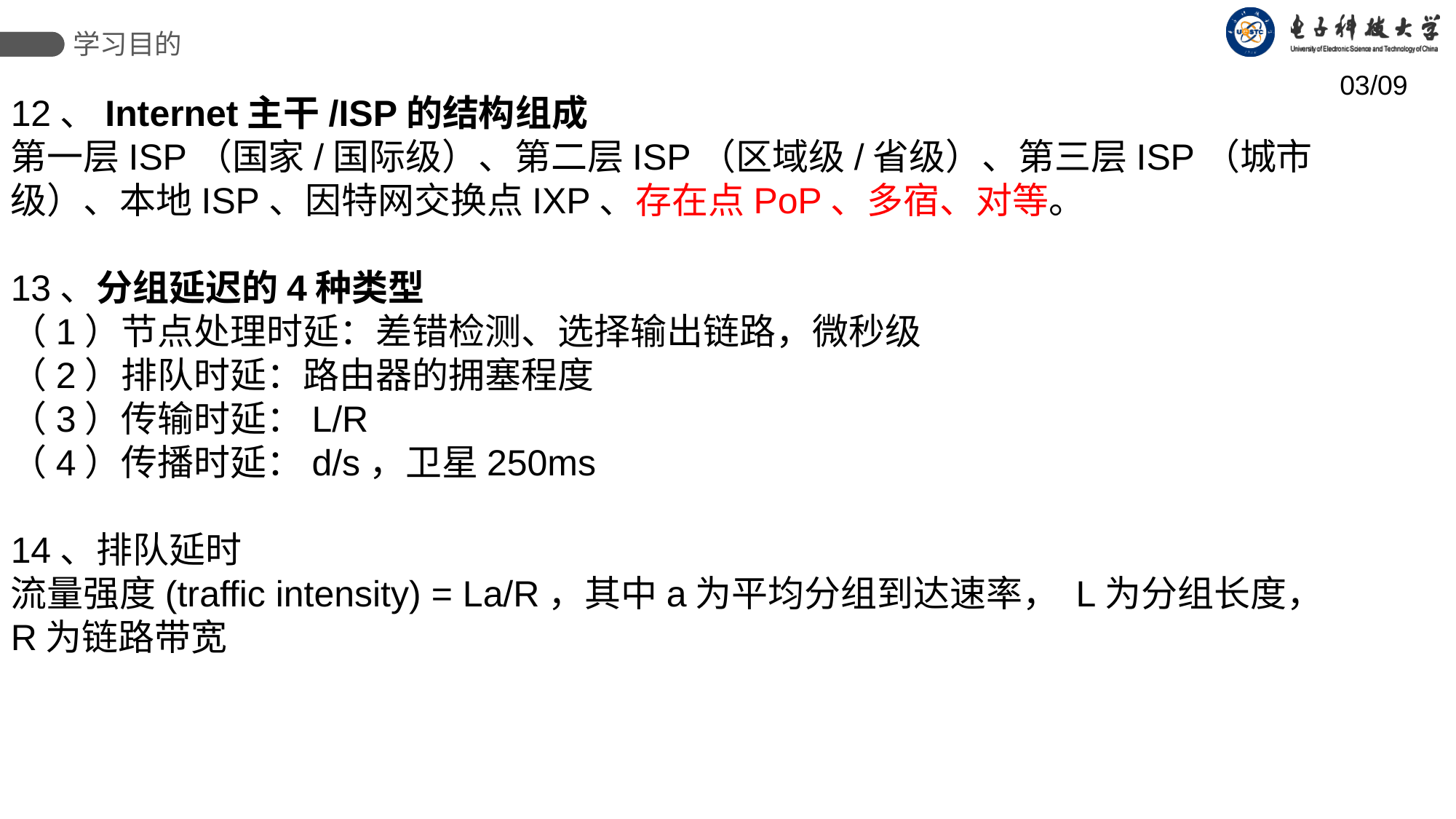

学习目的
03/09
12、Internet主干/ISP的结构组成
第一层ISP（国家/国际级）、第二层ISP（区域级/省级）、第三层ISP（城市级）、本地ISP、因特网交换点IXP、存在点PoP、多宿、对等。

13、分组延迟的4种类型
（1）节点处理时延：差错检测、选择输出链路，微秒级
（2）排队时延：路由器的拥塞程度
（3）传输时延：L/R
（4）传播时延：d/s，卫星250ms

14、排队延时
流量强度(traffic intensity) = La/R，其中a为平均分组到达速率， L为分组长度， R为链路带宽